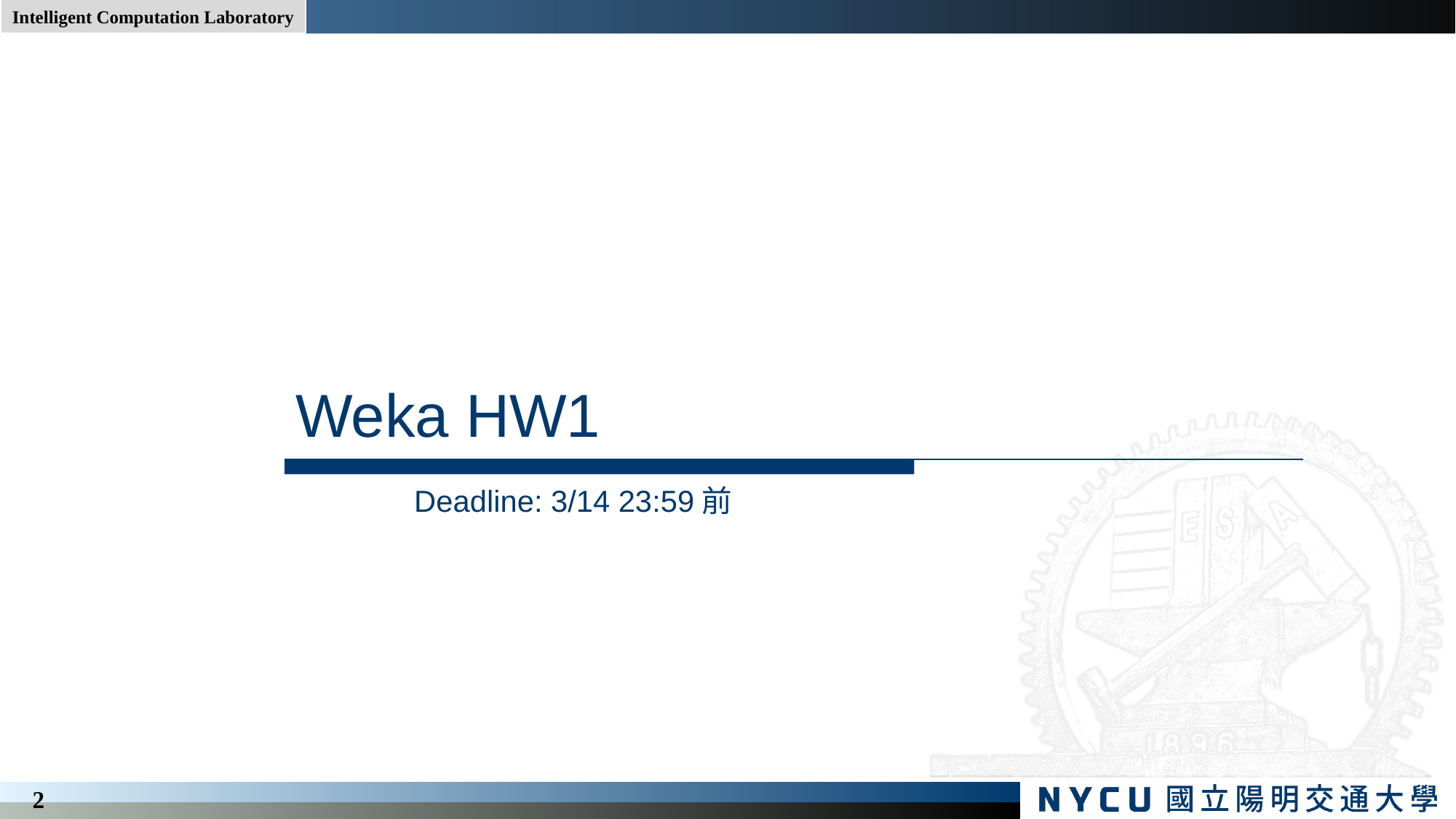

# Weka HW1
Deadline: 3/14 23:59前

2